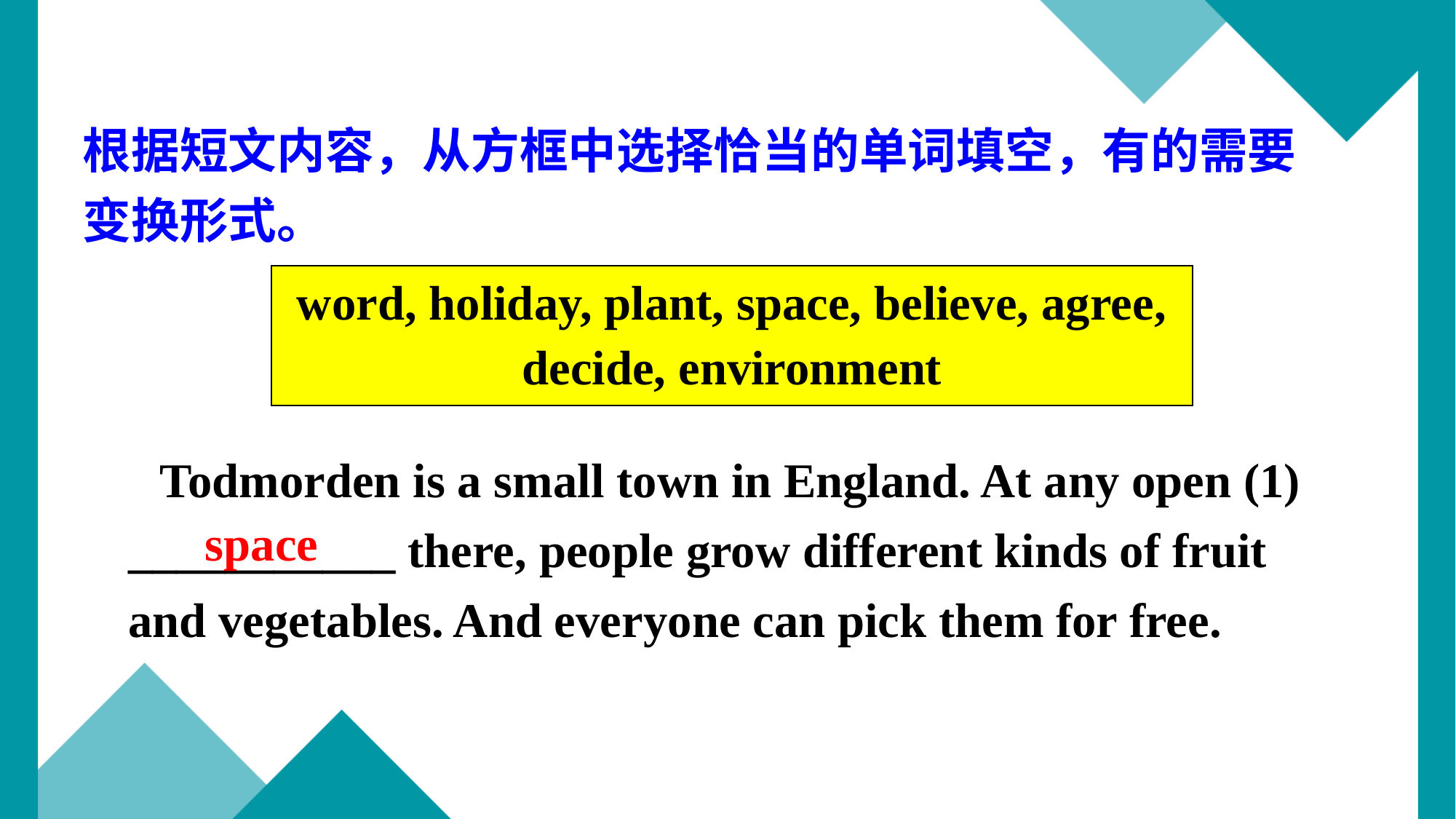

根据短文内容，从方框中选择恰当的单词填空，有的需要变换形式。
| word, holiday, plant, space, believe, agree, decide, environment |
| --- |
Todmorden is a small town in England. At any open (1) ___________ there, people grow different kinds of fruit and vegetables. And everyone can pick them for free.
space